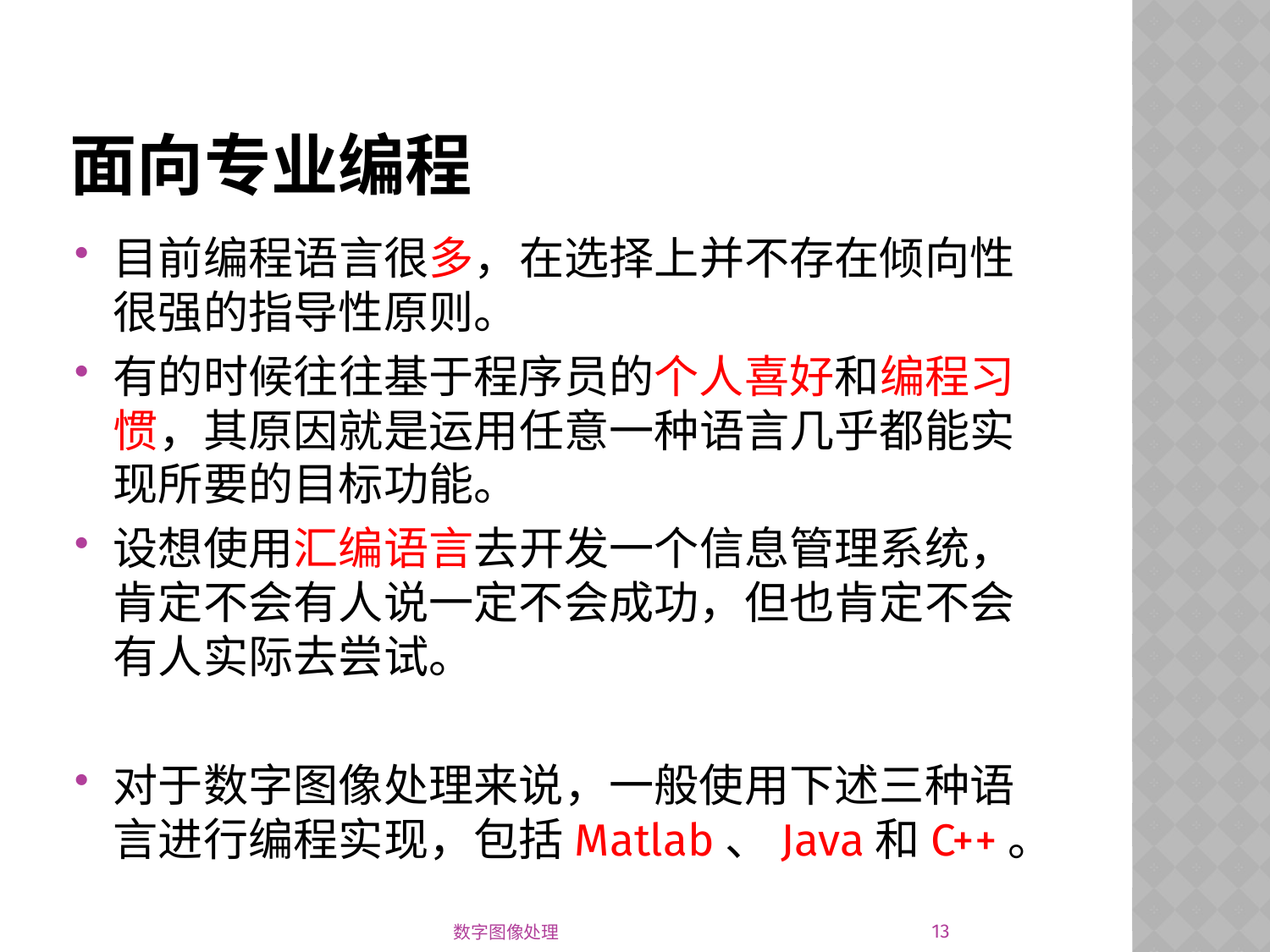

# 面向专业编程
目前编程语言很多，在选择上并不存在倾向性很强的指导性原则。
有的时候往往基于程序员的个人喜好和编程习惯，其原因就是运用任意一种语言几乎都能实现所要的目标功能。
设想使用汇编语言去开发一个信息管理系统，肯定不会有人说一定不会成功，但也肯定不会有人实际去尝试。

对于数字图像处理来说，一般使用下述三种语言进行编程实现，包括Matlab、Java和C++。
13
数字图像处理